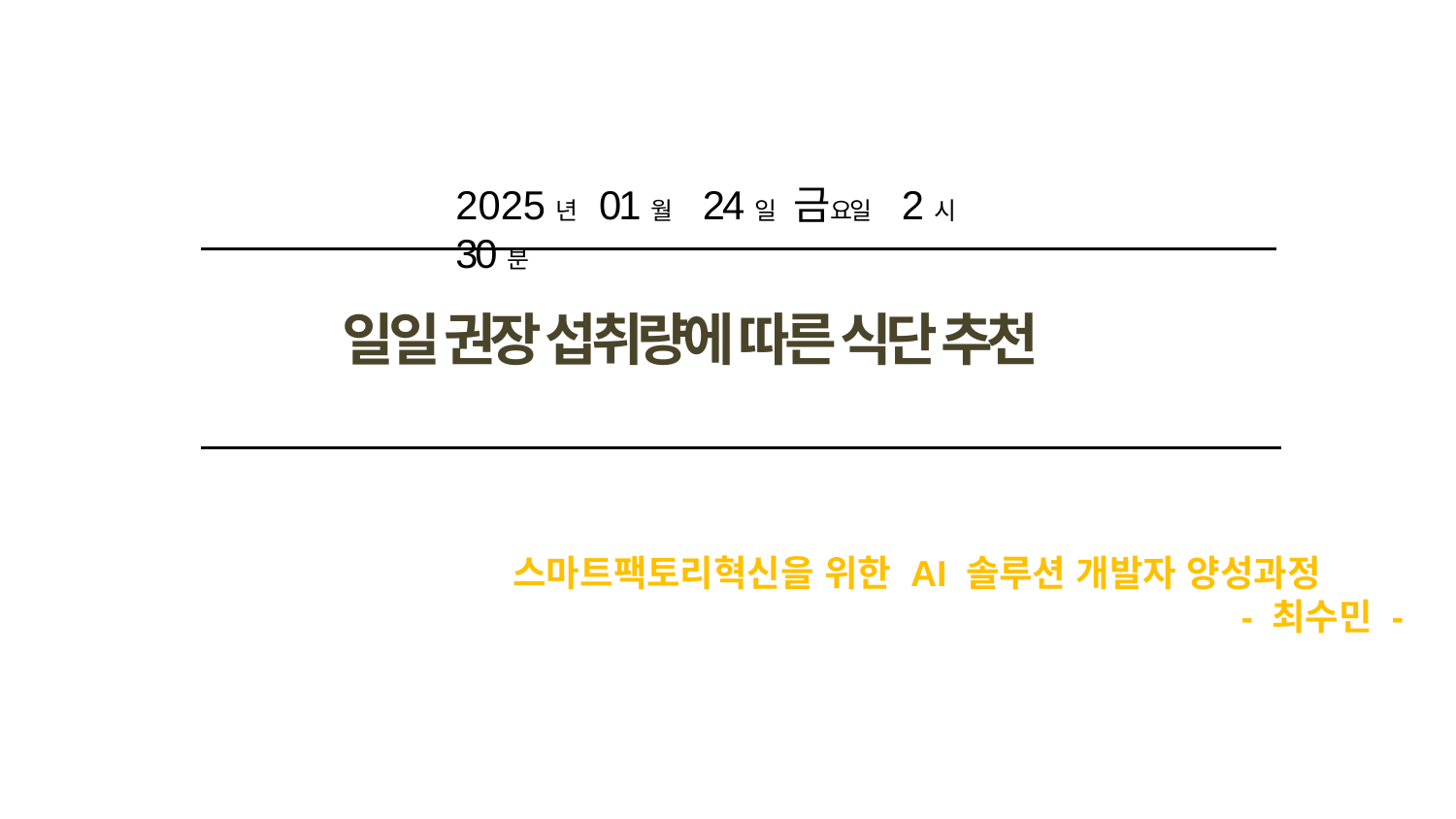

2025년 01월  24일  금요일  2시 30분
일일 권장 섭취량에 따른 식단 추천
스마트팩토리혁신을 위한 AI 솔루션 개발자 양성과정
					- 최수민 -